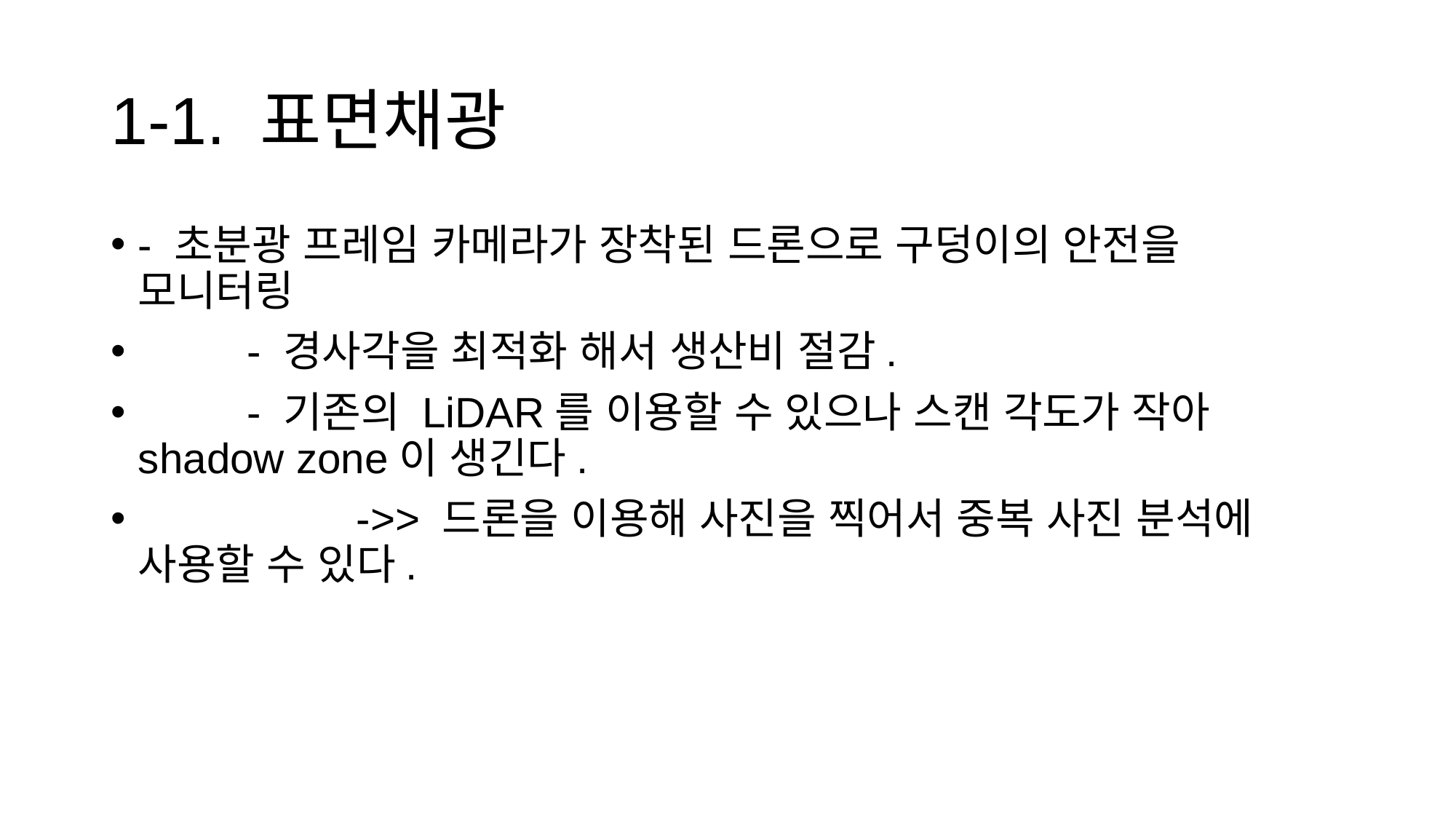

# 1-1. 표면채광
- 초분광 프레임 카메라가 장착된 드론으로 구덩이의 안전을 모니터링
	- 경사각을 최적화 해서 생산비 절감.
	- 기존의 LiDAR를 이용할 수 있으나 스캔 각도가 작아 shadow zone이 생긴다.
		->> 드론을 이용해 사진을 찍어서 중복 사진 분석에 사용할 수 있다.